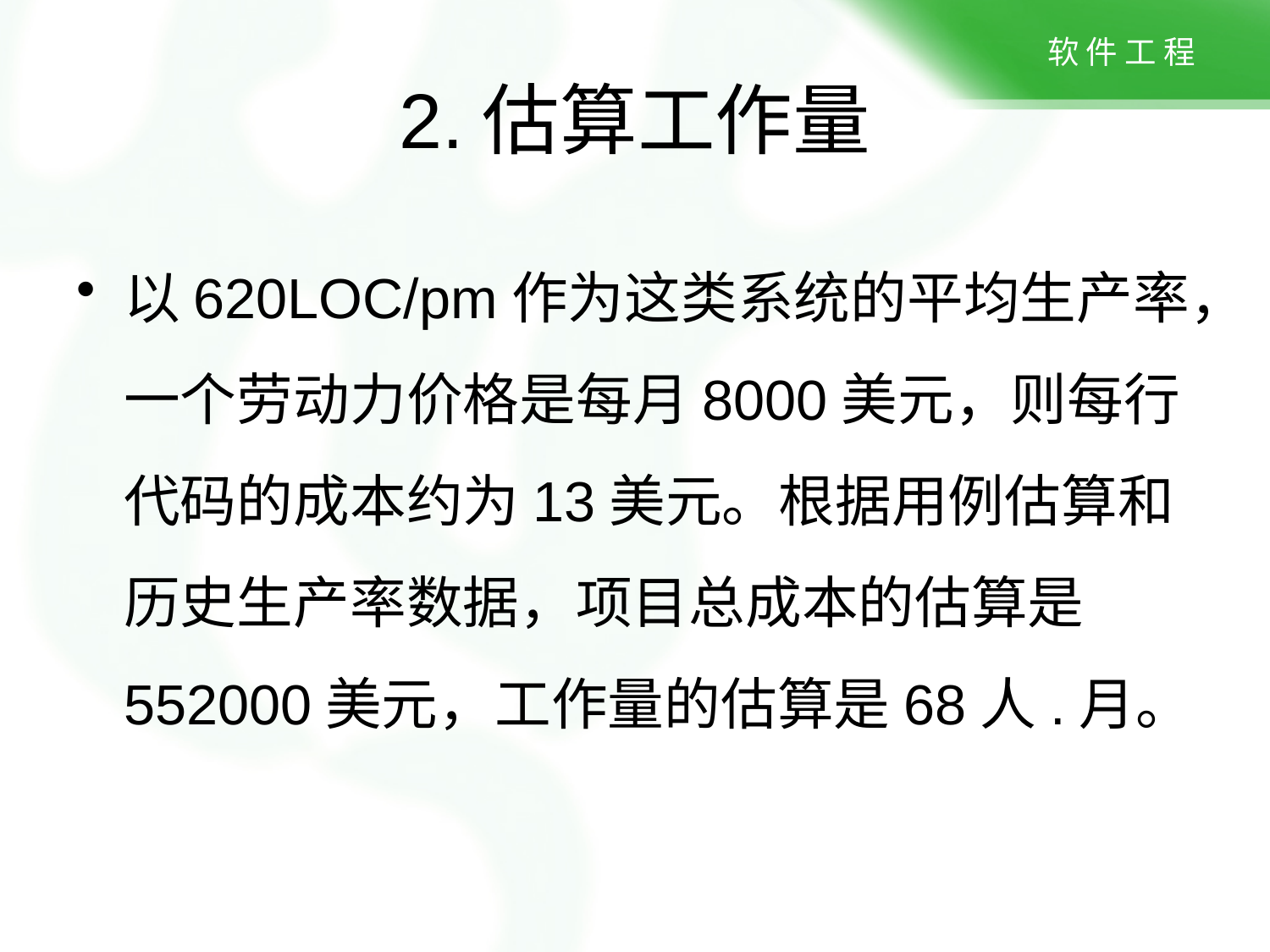

# 2.估算工作量
以620LOC/pm作为这类系统的平均生产率，一个劳动力价格是每月8000美元，则每行代码的成本约为13美元。根据用例估算和历史生产率数据，项目总成本的估算是552000美元，工作量的估算是68人.月。